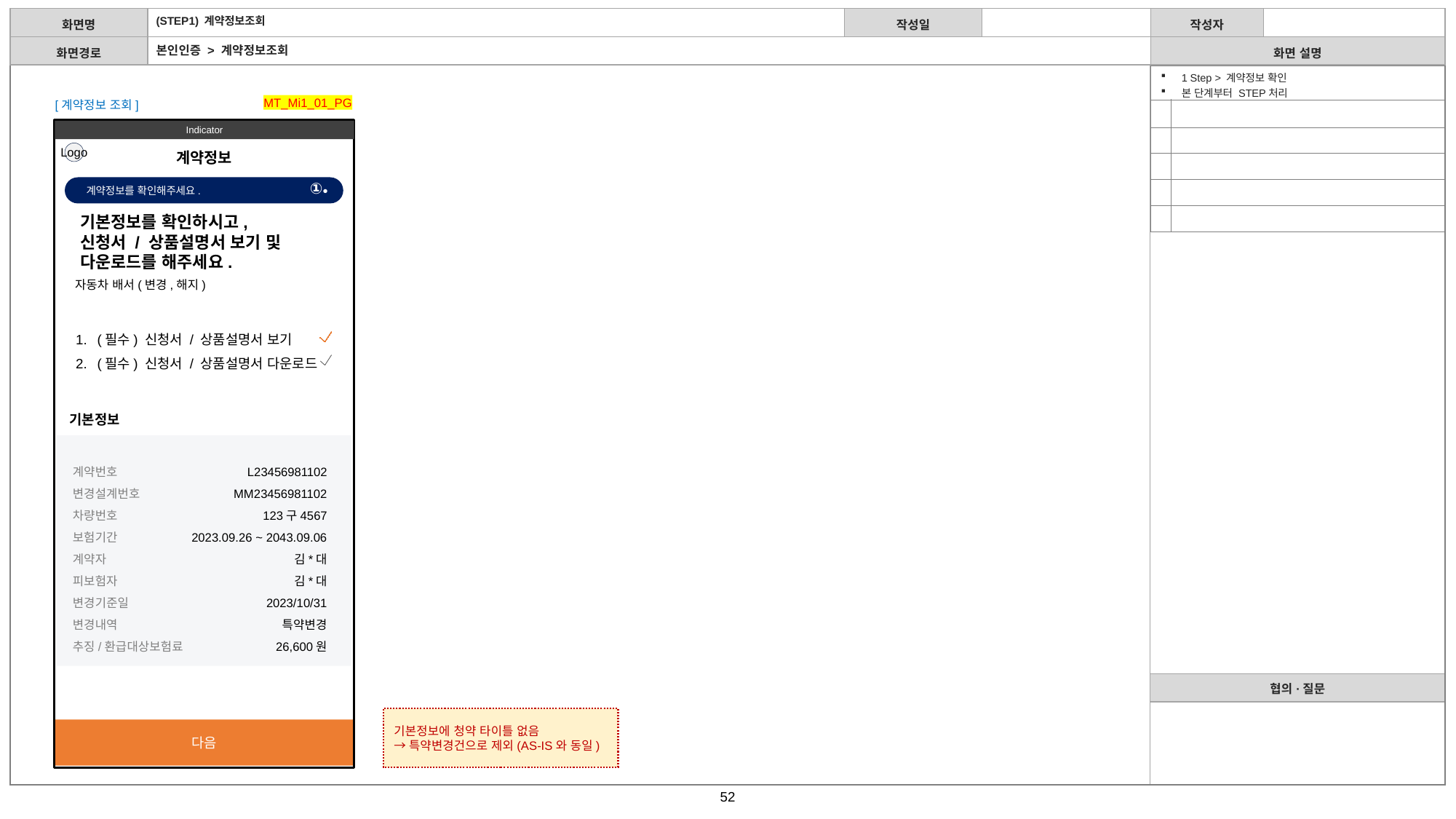

(STEP1) 계약정보조회

본인인증 > 계약정보조회
| 1 Step > 계약정보 확인 본 단계부터 STEP처리 |  |
| --- | --- |
|  |  |
|  |  |
|  |  |
|  |  |
|  |  |
MT_Mi1_01_PG
[계약정보 조회]

Indicator
다음
Logo
계약정보

①●
계약정보를 확인해주세요.
기본정보를 확인하시고,
신청서 / 상품설명서 보기 및
다운로드를 해주세요.
자동차 배서(변경,해지)
(필수) 신청서 / 상품설명서 보기
(필수) 신청서 / 상품설명서 다운로드

기본정보

계약번호
변경설계번호
차량번호
보험기간
계약자
피보험자
변경기준일
변경내역
추징/환급대상보험료
L23456981102
MM23456981102
123구4567
2023.09.26 ~ 2043.09.06
김*대
김*대
2023/10/31
특약변경
26,600원
기본정보에 청약 타이틀 없음
→특약변경건으로 제외(AS-IS와 동일)